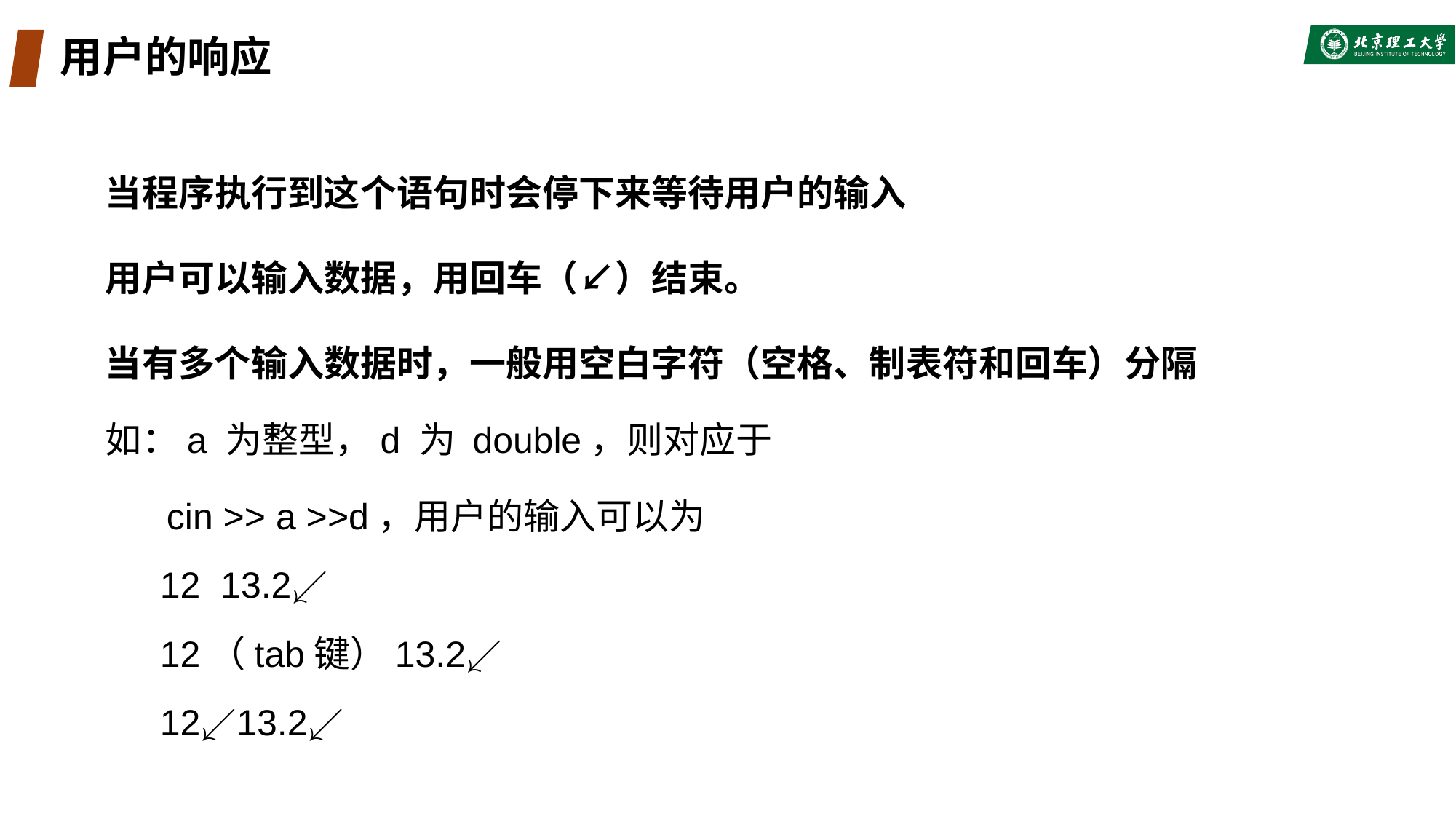

# 用户的响应
当程序执行到这个语句时会停下来等待用户的输入
用户可以输入数据，用回车（↙）结束。
当有多个输入数据时，一般用空白字符（空格、制表符和回车）分隔
如：a 为整型，d 为 double，则对应于
      cin >> a >>d，用户的输入可以为
12  13.2↙
12（tab键）13.2↙
12↙13.2↙